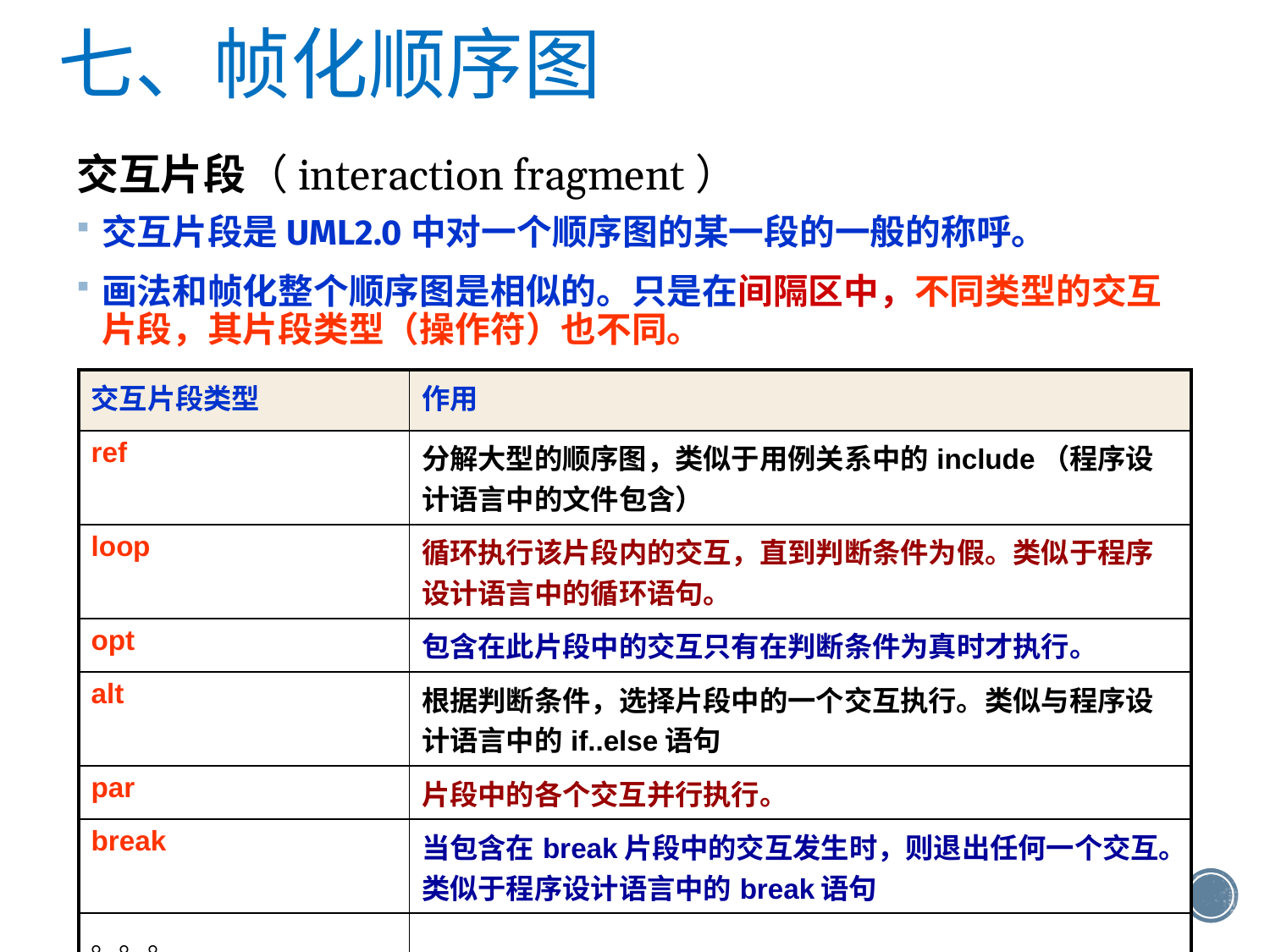

七、帧化顺序图
# 交互片段（interaction fragment）
交互片段是UML2.0中对一个顺序图的某一段的一般的称呼。
画法和帧化整个顺序图是相似的。只是在间隔区中，不同类型的交互片段，其片段类型（操作符）也不同。

| 交互片段类型 | 作用 |
| --- | --- |
| ref | 分解大型的顺序图，类似于用例关系中的include（程序设计语言中的文件包含） |
| loop | 循环执行该片段内的交互，直到判断条件为假。类似于程序设计语言中的循环语句。 |
| opt | 包含在此片段中的交互只有在判断条件为真时才执行。 |
| alt | 根据判断条件，选择片段中的一个交互执行。类似与程序设计语言中的if..else语句 |
| par | 片段中的各个交互并行执行。 |
| break | 当包含在break片段中的交互发生时，则退出任何一个交互。类似于程序设计语言中的break语句 |
| 。。。 |  |